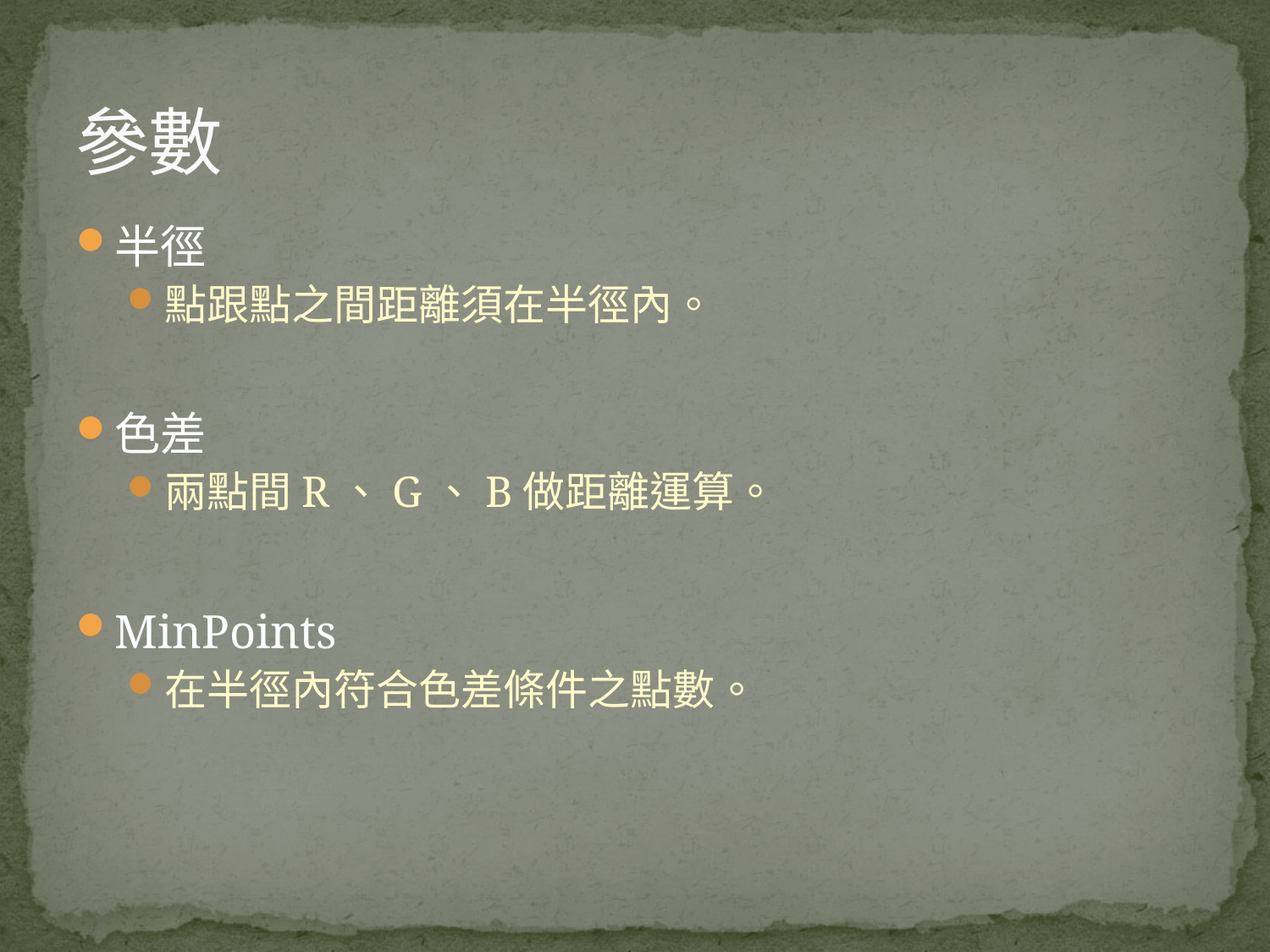

# 參數
半徑
點跟點之間距離須在半徑內。

色差
兩點間R、G、B做距離運算。

MinPoints
在半徑內符合色差條件之點數。